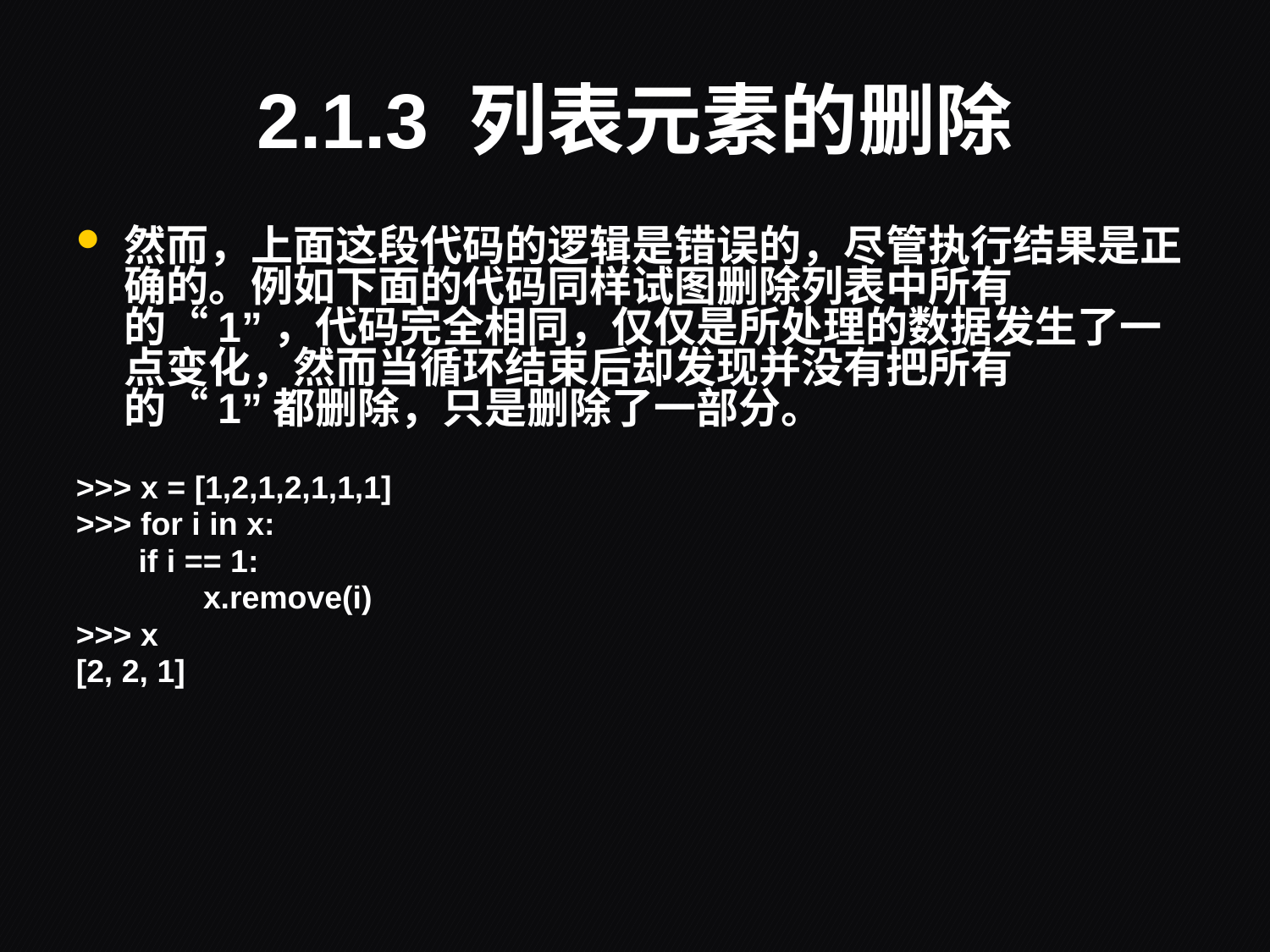

# 2.1.3 列表元素的删除
然而，上面这段代码的逻辑是错误的，尽管执行结果是正确的。例如下面的代码同样试图删除列表中所有的“1”，代码完全相同，仅仅是所处理的数据发生了一点变化，然而当循环结束后却发现并没有把所有的“1”都删除，只是删除了一部分。

>>> x = [1,2,1,2,1,1,1]
>>> for i in x:
	       if i == 1:
		x.remove(i)
>>> x
[2, 2, 1]